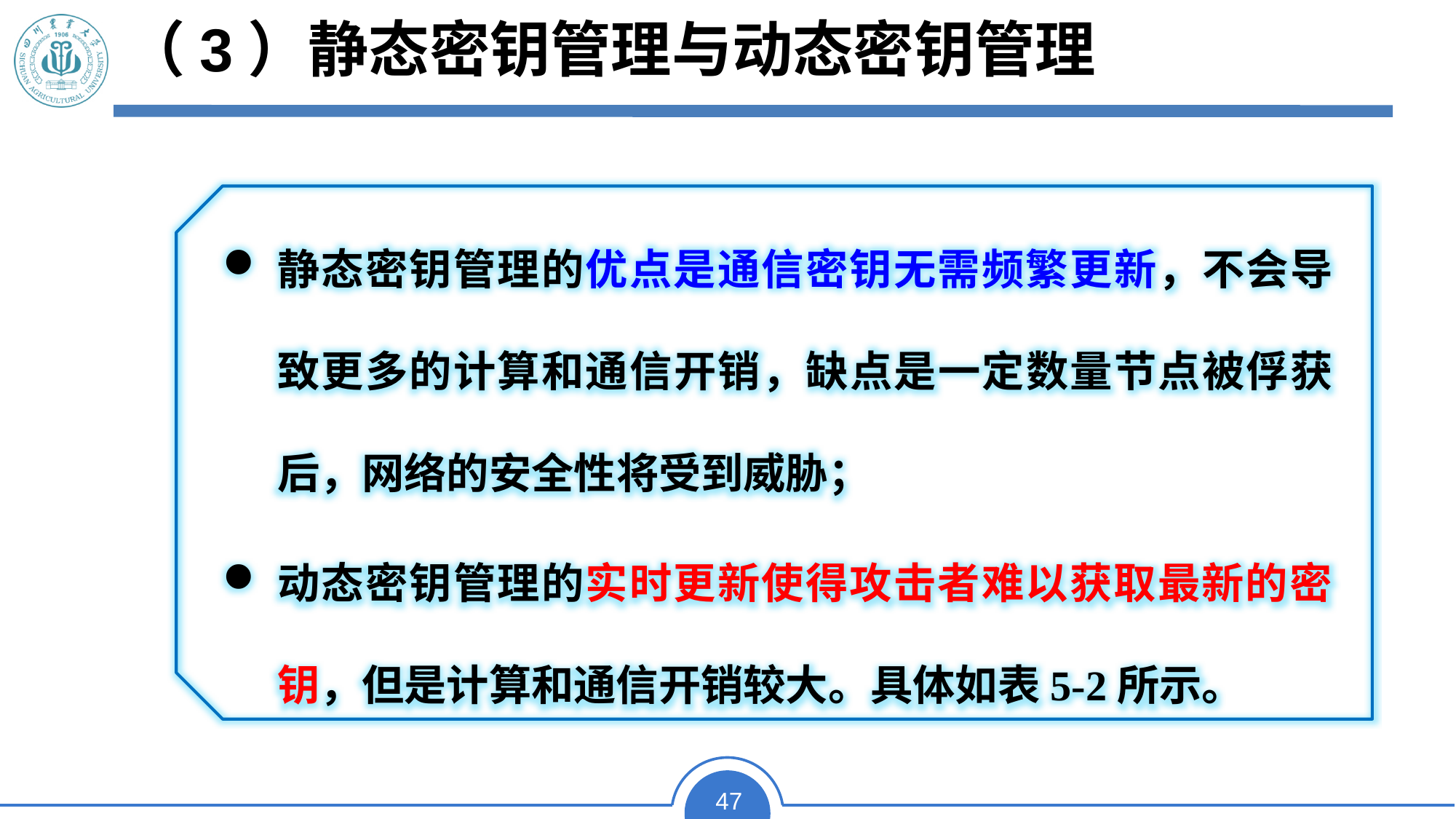

# （3）静态密钥管理与动态密钥管理
静态密钥管理的优点是通信密钥无需频繁更新，不会导致更多的计算和通信开销，缺点是一定数量节点被俘获后，网络的安全性将受到威胁；
动态密钥管理的实时更新使得攻击者难以获取最新的密钥，但是计算和通信开销较大。具体如表5-2所示。